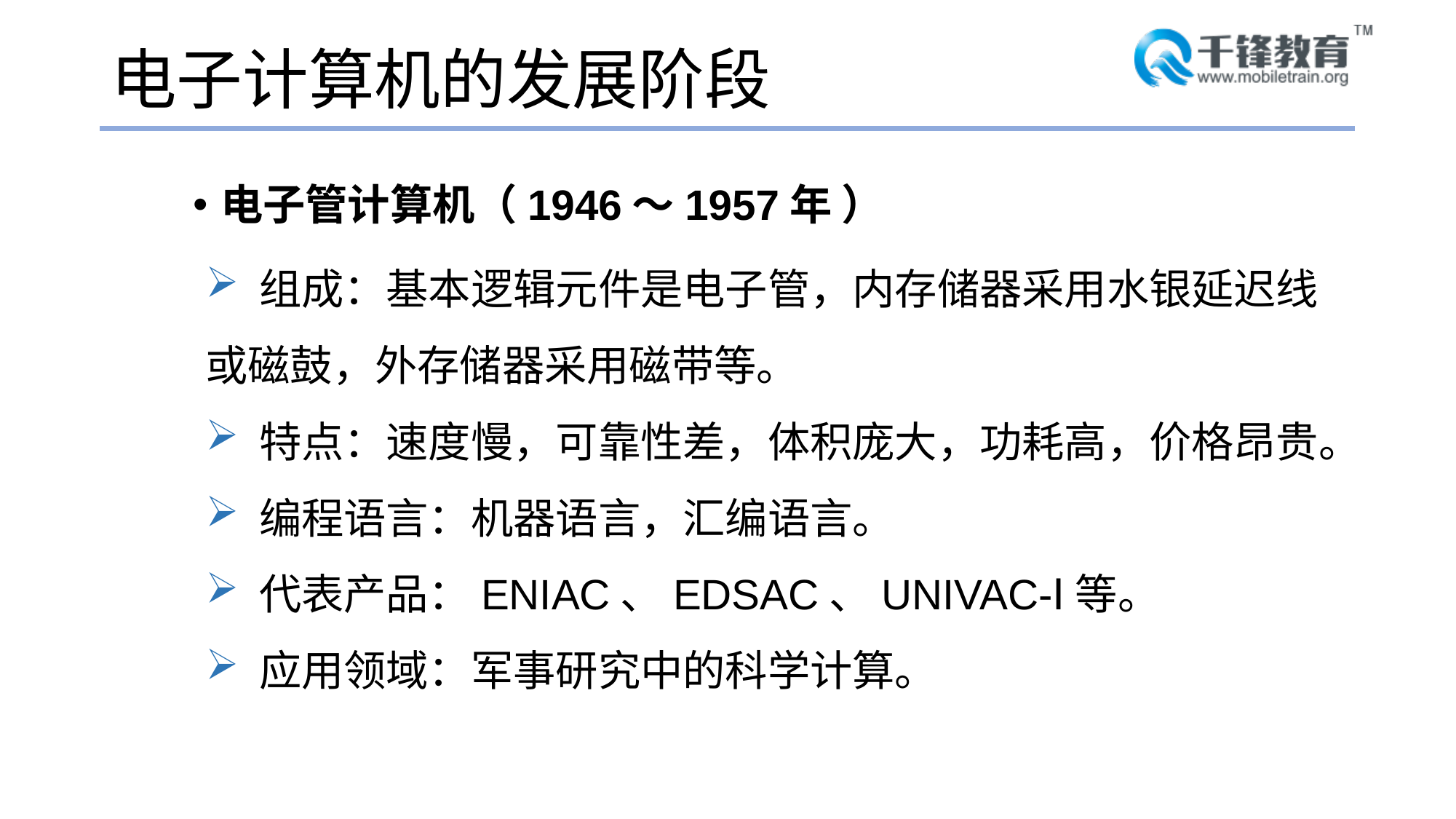

# 电子计算机的发展阶段
电子管计算机（1946～1957年 ）
 组成：基本逻辑元件是电子管，内存储器采用水银延迟线或磁鼓，外存储器采用磁带等。
 特点：速度慢，可靠性差，体积庞大，功耗高，价格昂贵。
 编程语言：机器语言，汇编语言。
 代表产品：ENIAC、EDSAC、UNIVAC-Ⅰ等。
 应用领域：军事研究中的科学计算。